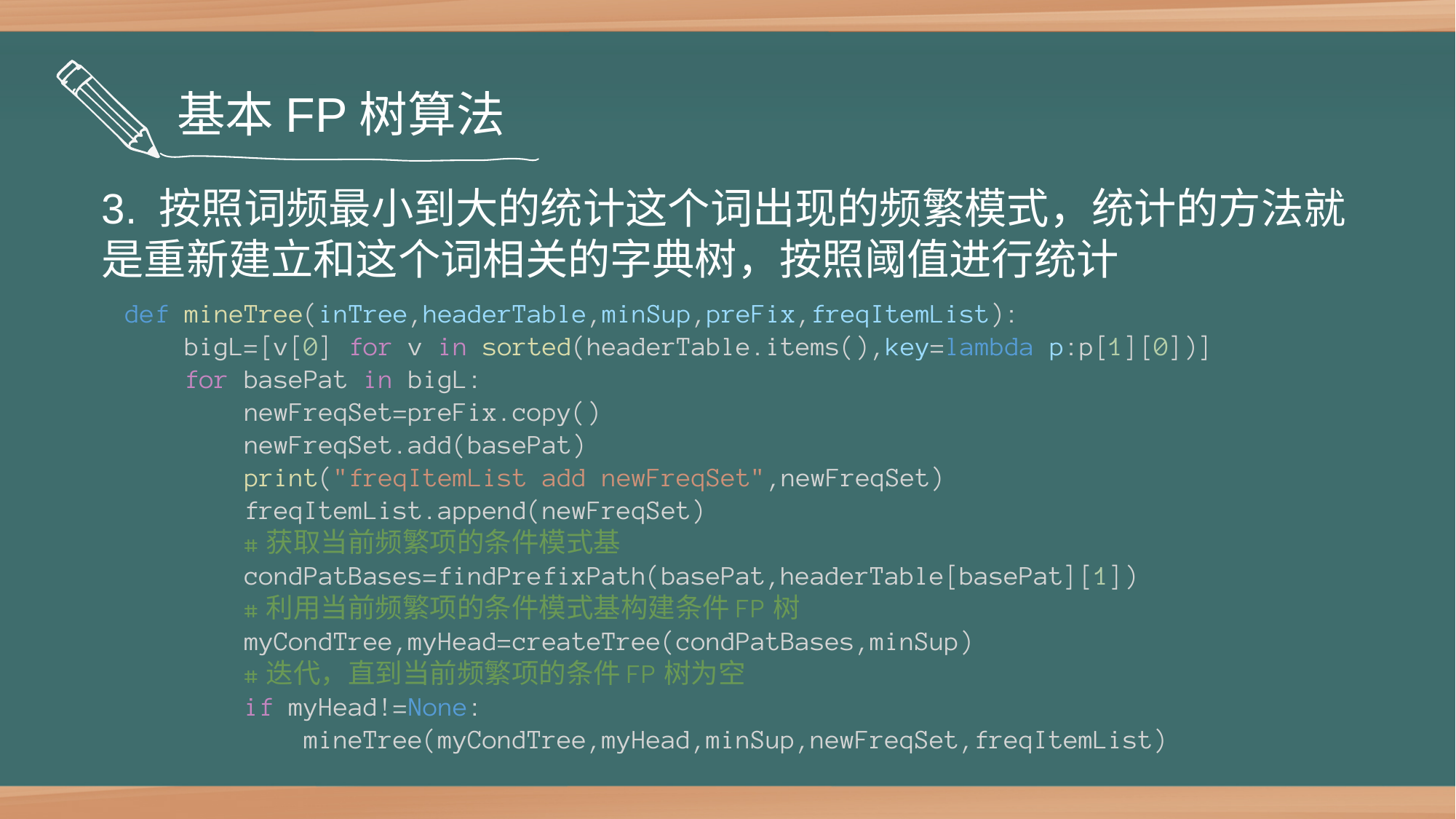

基本FP树算法

3. 按照词频最小到大的统计这个词出现的频繁模式，统计的方法就是重新建立和这个词相关的字典树，按照阈值进行统计
def mineTree(inTree,headerTable,minSup,preFix,freqItemList):
    bigL=[v[0] for v in sorted(headerTable.items(),key=lambda p:p[1][0])]
    for basePat in bigL:
        newFreqSet=preFix.copy()
        newFreqSet.add(basePat)
        print("freqItemList add newFreqSet",newFreqSet)
        freqItemList.append(newFreqSet)
        #获取当前频繁项的条件模式基
        condPatBases=findPrefixPath(basePat,headerTable[basePat][1])
        #利用当前频繁项的条件模式基构建条件FP树
        myCondTree,myHead=createTree(condPatBases,minSup)
        #迭代，直到当前频繁项的条件FP树为空
        if myHead!=None:
            mineTree(myCondTree,myHead,minSup,newFreqSet,freqItemList)